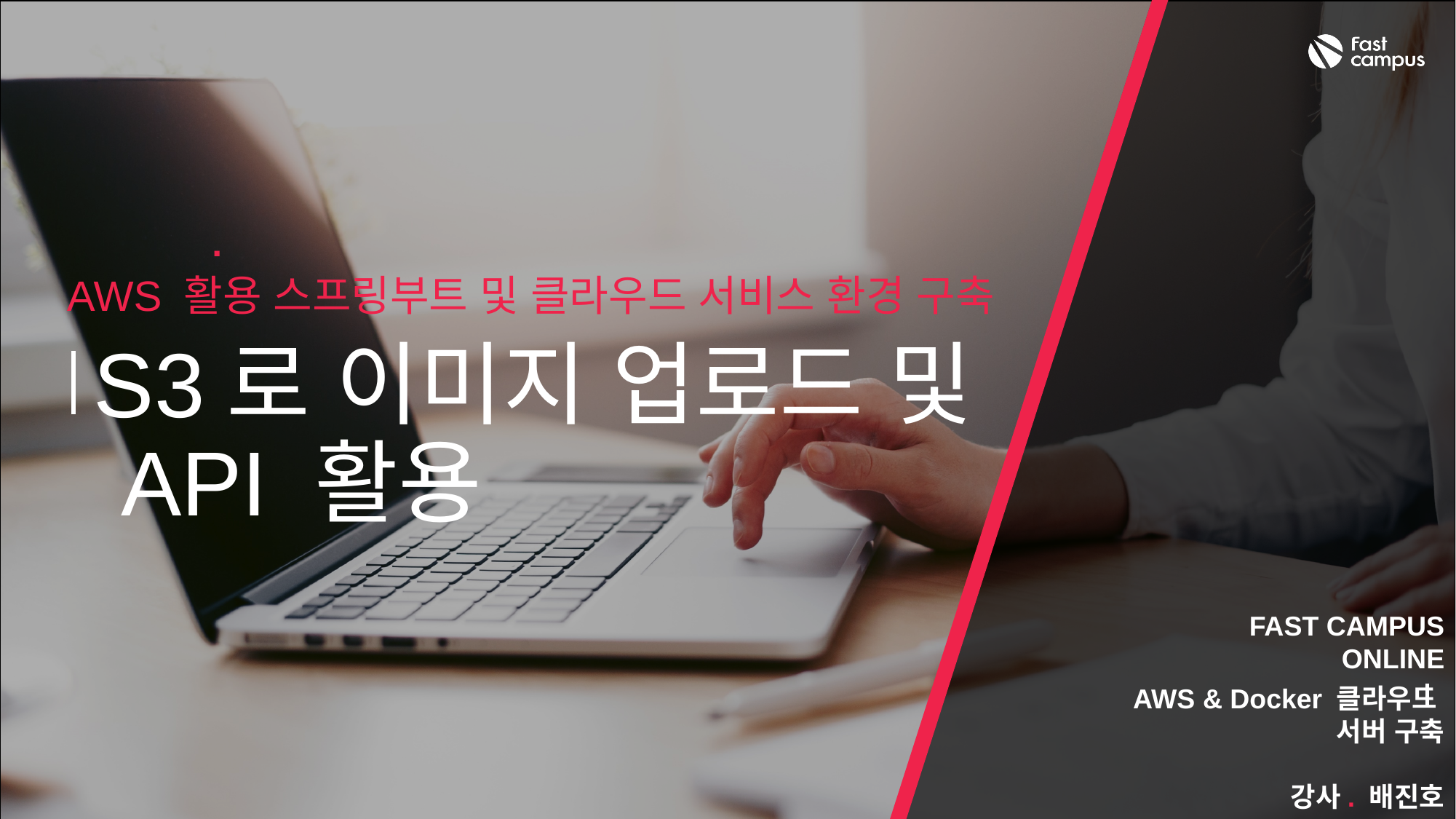

04

AWS 활용 스프링부트 및 클라우드 서비스 환경 구축
S3로 이미지 업로드 및 API 활용